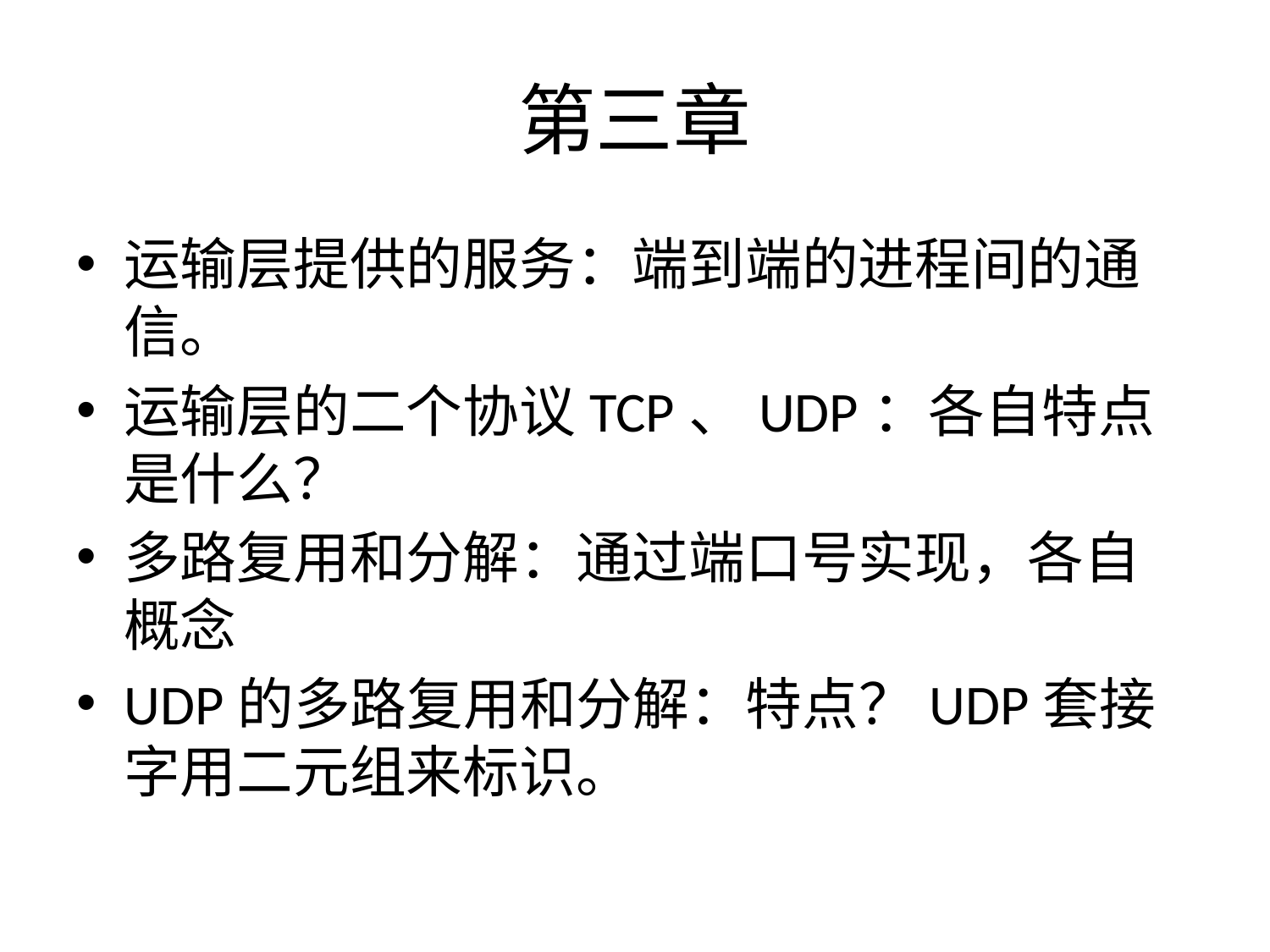

# 第三章
运输层提供的服务：端到端的进程间的通信。
运输层的二个协议TCP、UDP：各自特点是什么？
多路复用和分解：通过端口号实现，各自概念
UDP的多路复用和分解：特点？UDP套接字用二元组来标识。